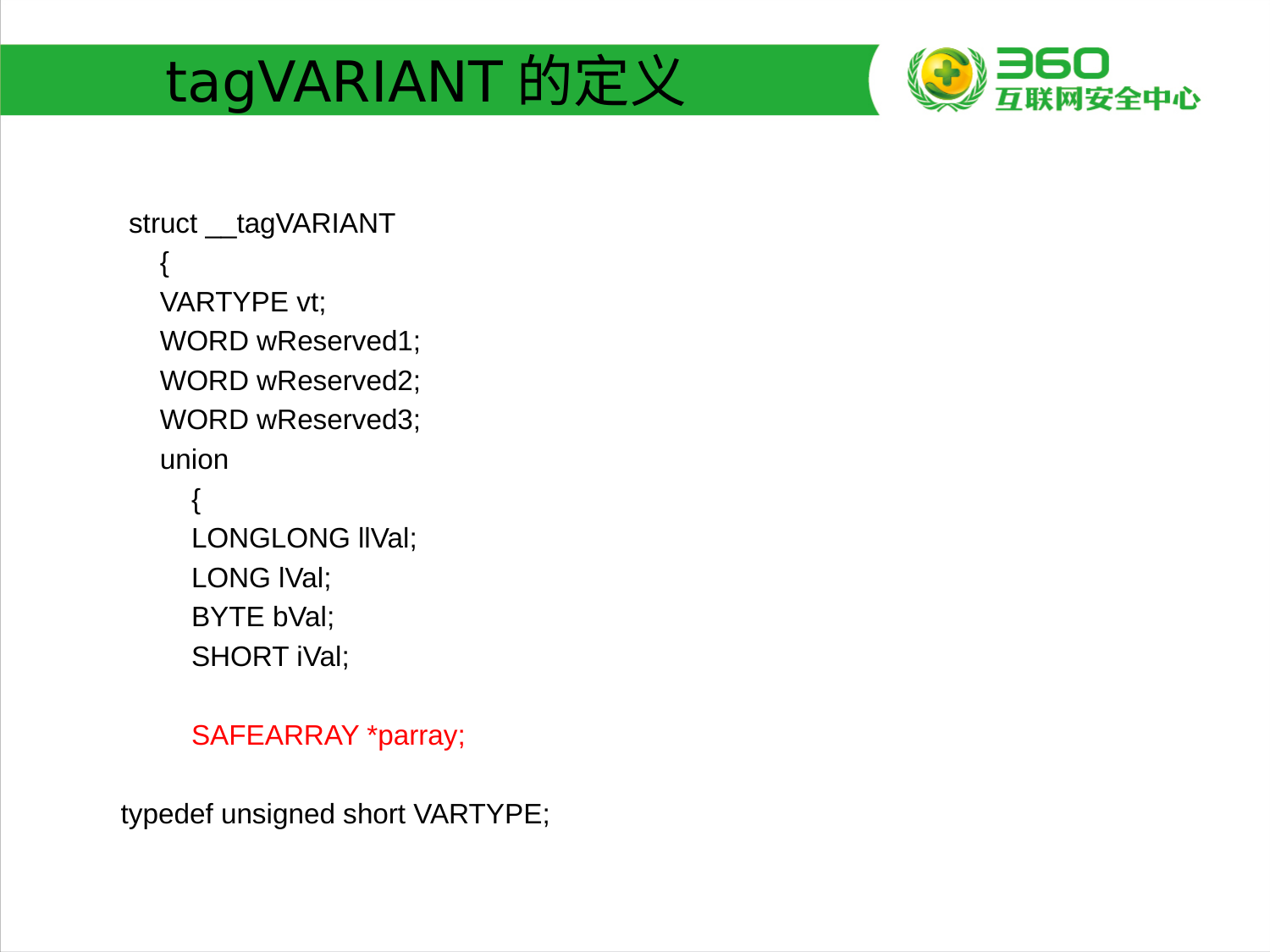

# tagVARIANT的定义

        struct __tagVARIANT
            {
            VARTYPE vt;
            WORD wReserved1;
            WORD wReserved2;
            WORD wReserved3;
            union
                {
                LONGLONG llVal;
                LONG lVal;
                BYTE bVal;
                SHORT iVal;

                SAFEARRAY *parray;

       typedef unsigned short VARTYPE;